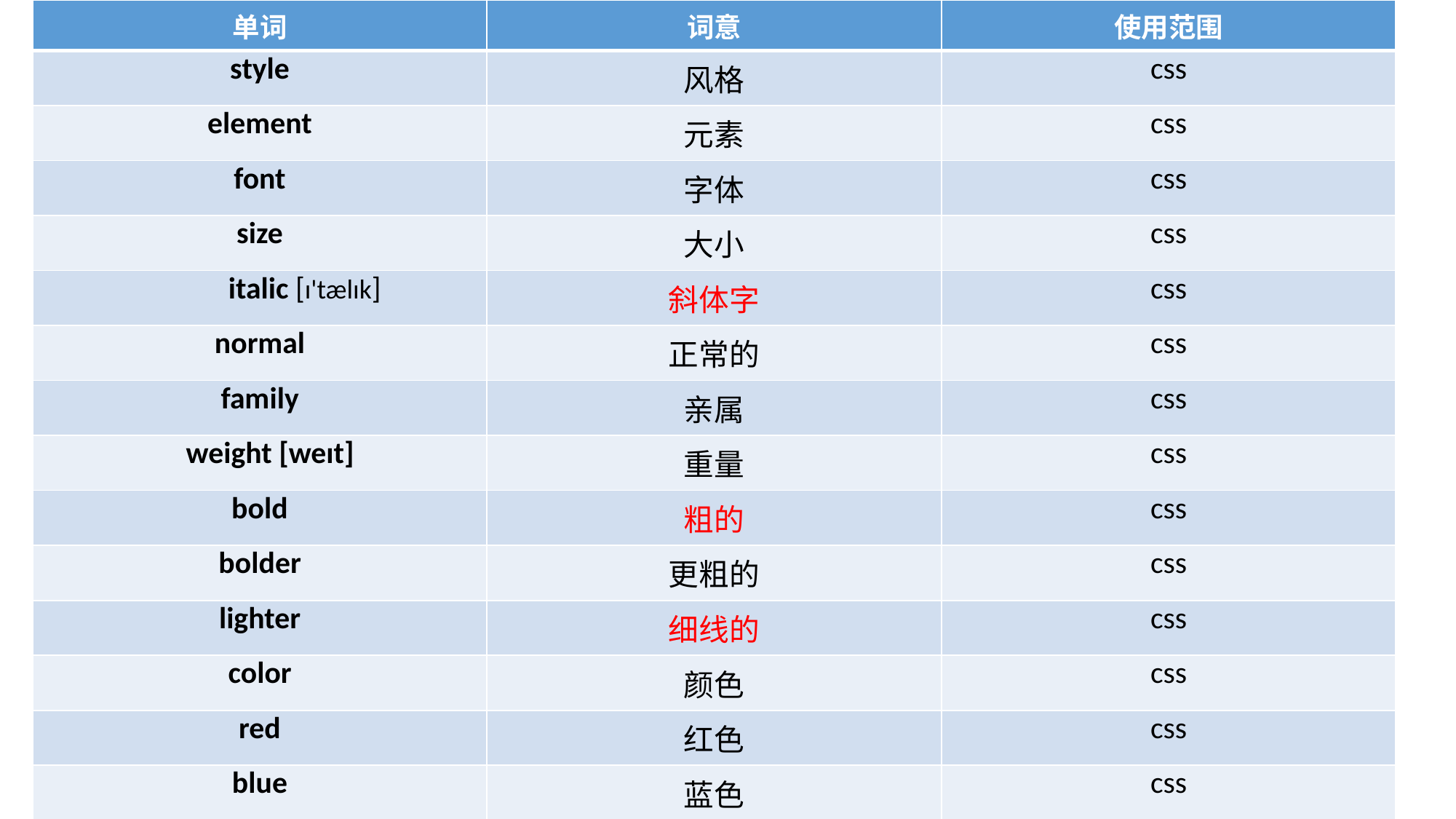

| 单词 | 词意 | 使用范围 |
| --- | --- | --- |
| style | 风格 | css |
| element | 元素 | css |
| font | 字体 | css |
| size | 大小 | css |
| italic [ɪ'tælɪk] | 斜体字 | css |
| normal | 正常的 | css |
| family | 亲属 | css |
| weight [weɪt] | 重量 | css |
| bold | 粗的 | css |
| bolder | 更粗的 | css |
| lighter | 细线的 | css |
| color | 颜色 | css |
| red | 红色 | css |
| blue | 蓝色 | css |
| green | 绿色 | css |
| yellow | 黄色 | css |